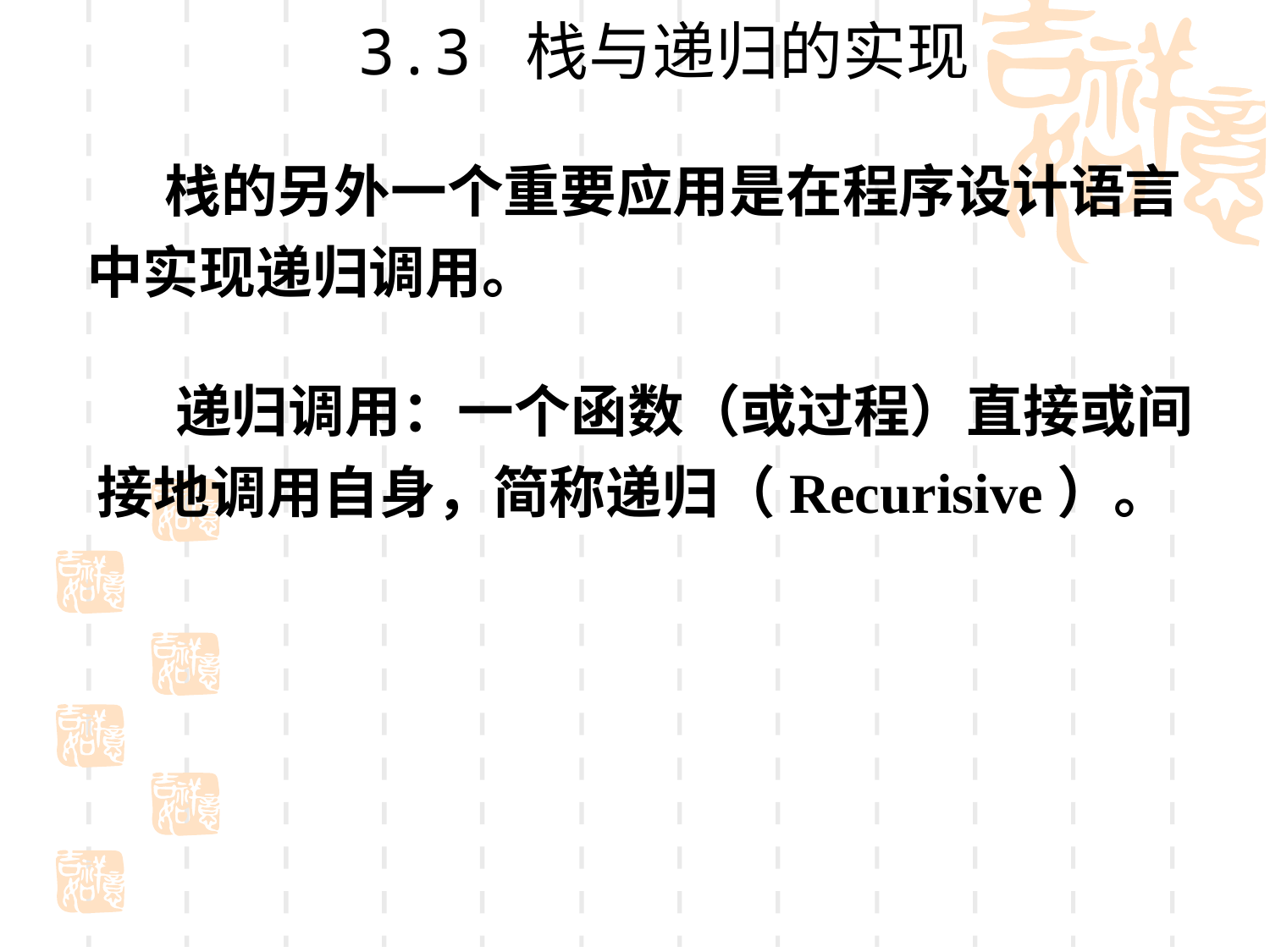

3.3 栈与递归的实现
     栈的另外一个重要应用是在程序设计语言中实现递归调用。
     递归调用：一个函数（或过程）直接或间接地调用自身，简称递归（Recurisive）。